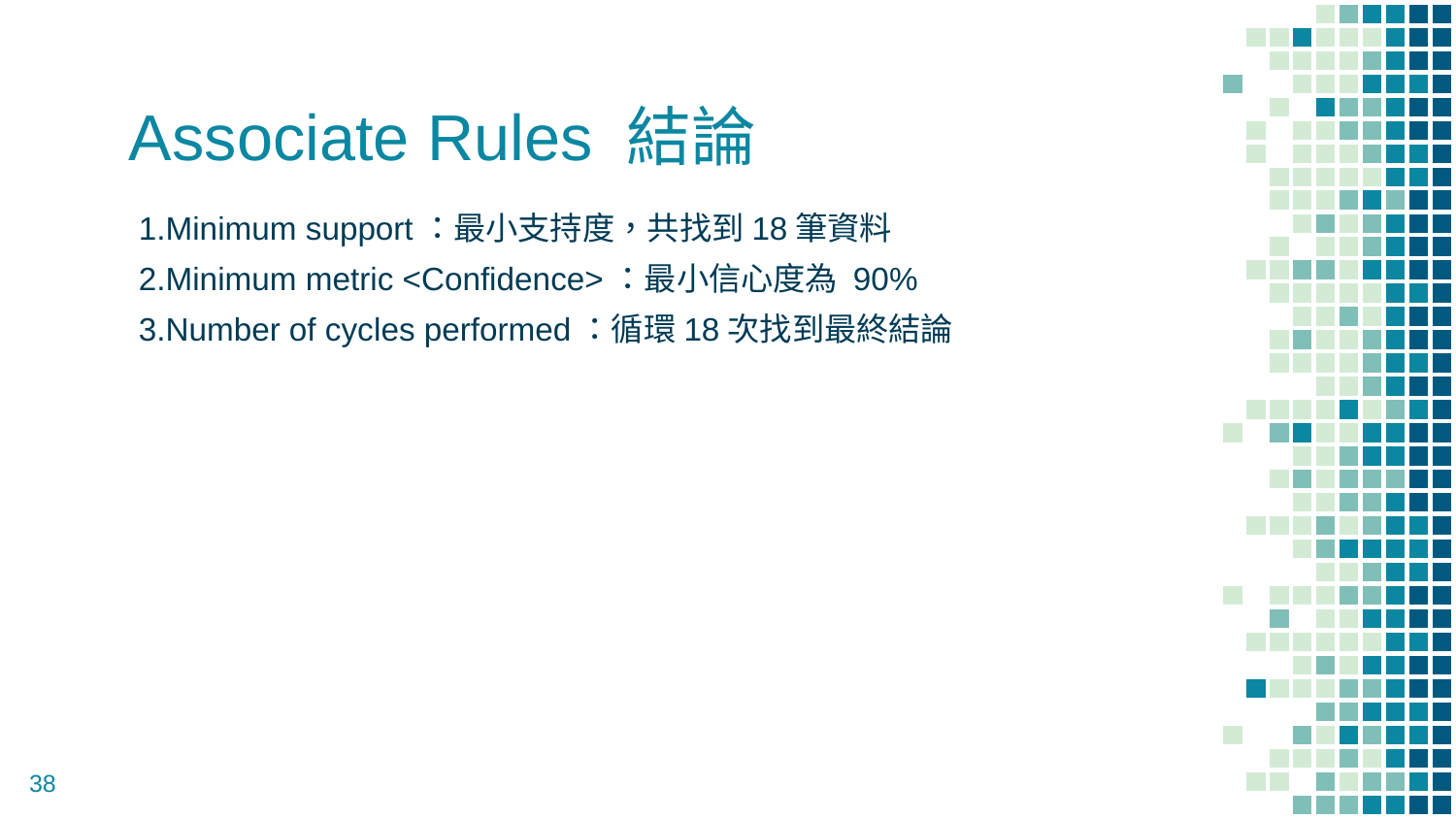

# Associate Rules 結論
Minimum support：最小支持度，共找到18筆資料
Minimum metric <Confidence>：最小信心度為 90%
Number of cycles performed：循環18次找到最終結論
38